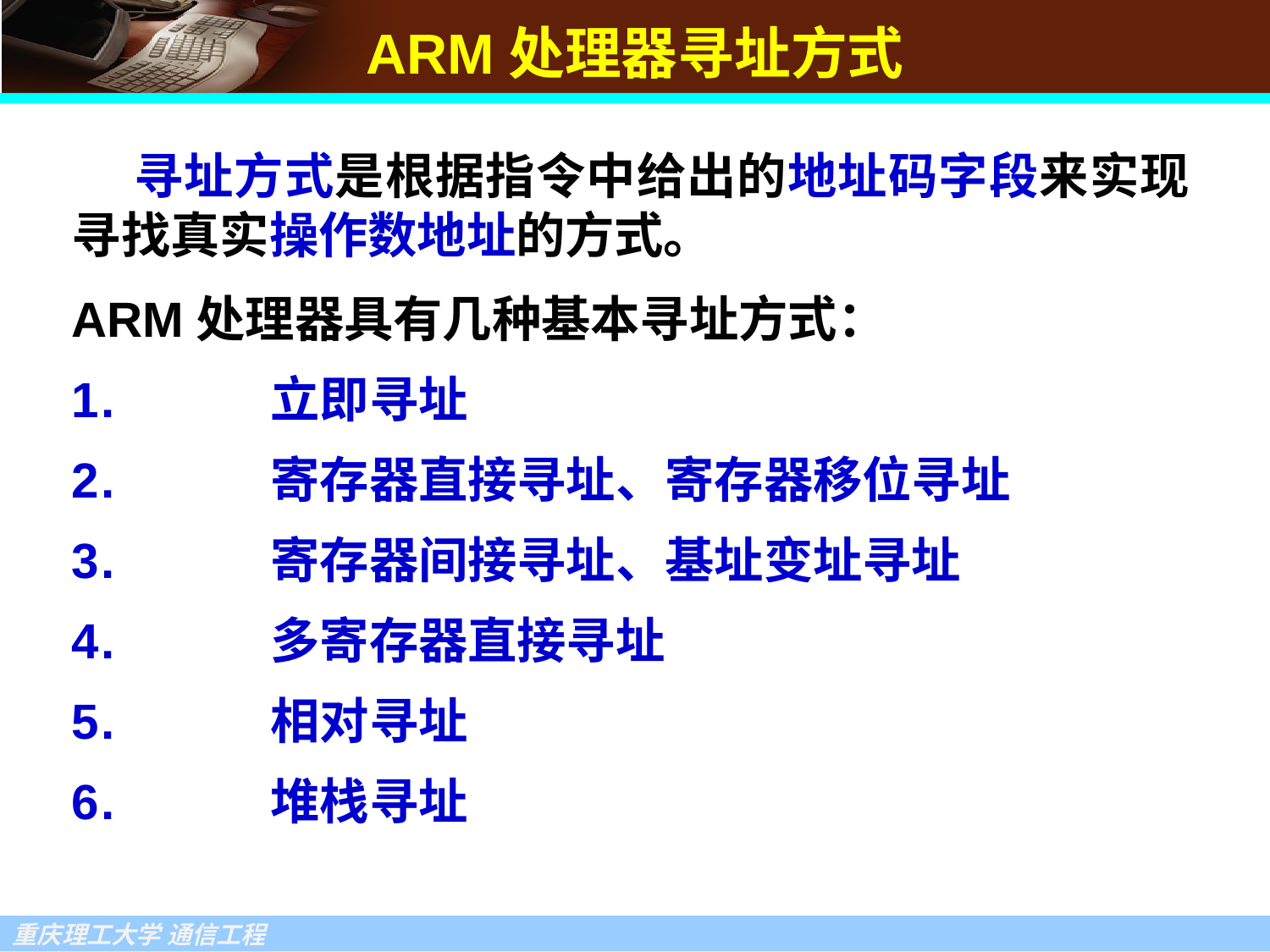

ARM处理器寻址方式
    寻址方式是根据指令中给出的地址码字段来实现寻找真实操作数地址的方式。
ARM处理器具有几种基本寻址方式：
	立即寻址
	寄存器直接寻址、寄存器移位寻址
	寄存器间接寻址、基址变址寻址
	多寄存器直接寻址
	相对寻址
	堆栈寻址